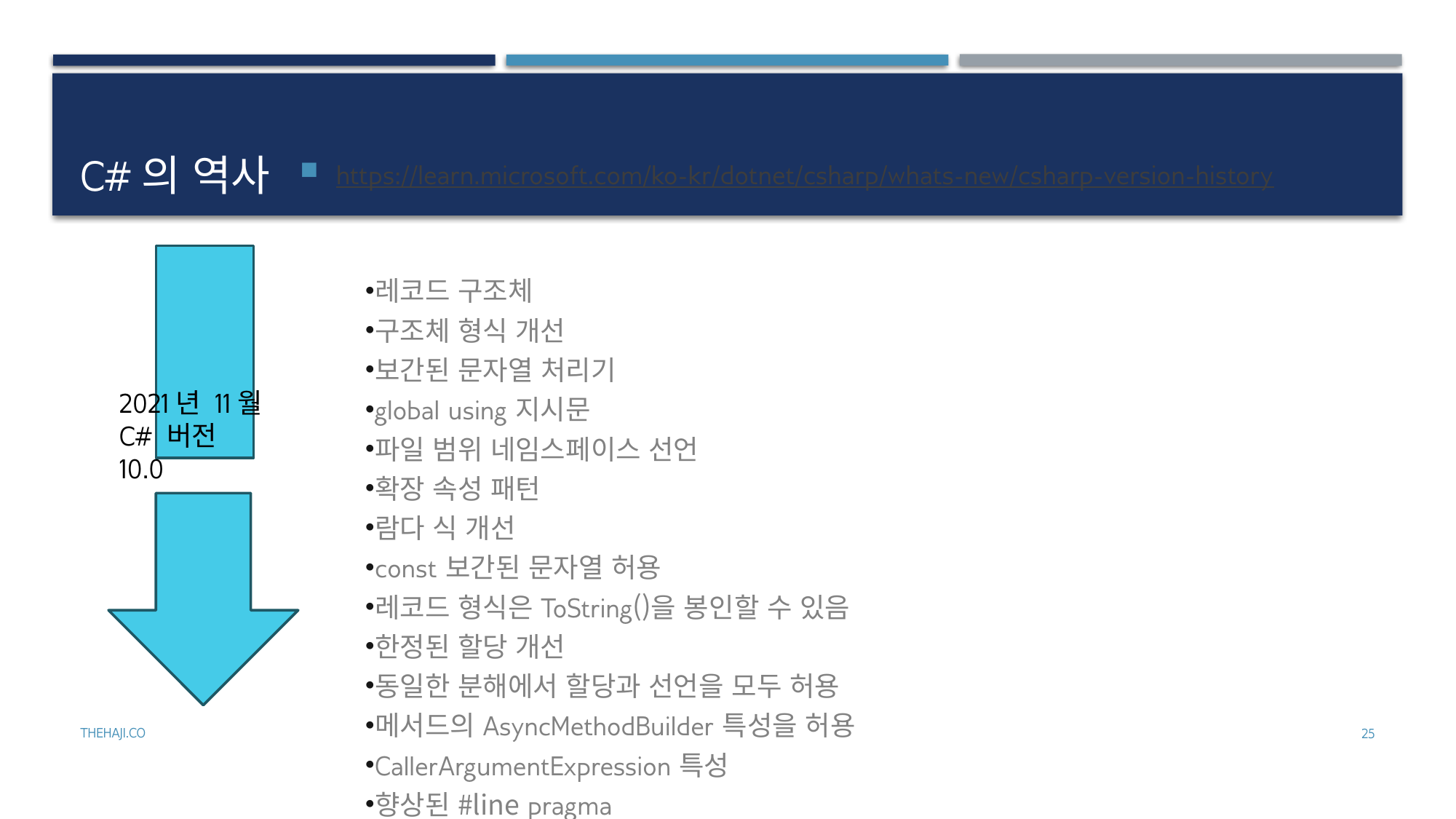

# C#의 역사
https://learn.microsoft.com/ko-kr/dotnet/csharp/whats-new/csharp-version-history

레코드 구조체
구조체 형식 개선
보간된 문자열 처리기
global using 지시문
파일 범위 네임스페이스 선언
확장 속성 패턴
람다 식 개선
const 보간된 문자열 허용
레코드 형식은 ToString()을 봉인할 수 있음
한정된 할당 개선
동일한 분해에서 할당과 선언을 모두 허용
메서드의 AsyncMethodBuilder 특성을 허용
CallerArgumentExpression 특성
향상된 #line pragma
2021년 11월
C# 버전 10.0

thehaji.co
25